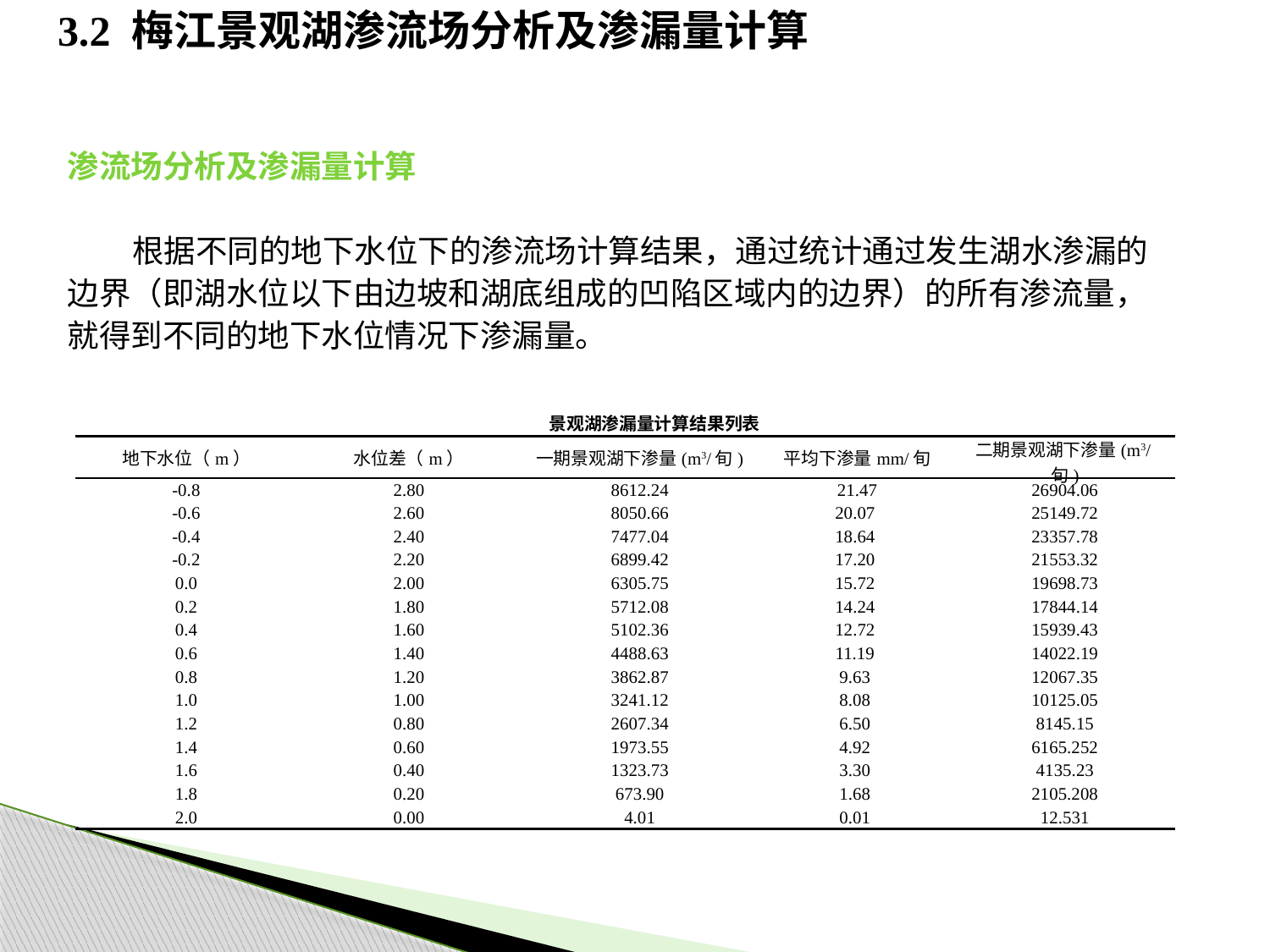

# 3.2 梅江景观湖渗流场分析及渗漏量计算
渗流场分析及渗漏量计算

        根据不同的地下水位下的渗流场计算结果，通过统计通过发生湖水渗漏的边界（即湖水位以下由边坡和湖底组成的凹陷区域内的边界）的所有渗流量，就得到不同的地下水位情况下渗漏量。
景观湖渗漏量计算结果列表
| 地下水位（m） | 水位差（m） | 一期景观湖下渗量(m3/旬) | 平均下渗量mm/旬 | 二期景观湖下渗量(m3/旬) |
| --- | --- | --- | --- | --- |
| -0.8 | 2.80 | 8612.24 | 21.47 | 26904.06 |
| -0.6 | 2.60 | 8050.66 | 20.07 | 25149.72 |
| -0.4 | 2.40 | 7477.04 | 18.64 | 23357.78 |
| -0.2 | 2.20 | 6899.42 | 17.20 | 21553.32 |
| 0.0 | 2.00 | 6305.75 | 15.72 | 19698.73 |
| 0.2 | 1.80 | 5712.08 | 14.24 | 17844.14 |
| 0.4 | 1.60 | 5102.36 | 12.72 | 15939.43 |
| 0.6 | 1.40 | 4488.63 | 11.19 | 14022.19 |
| 0.8 | 1.20 | 3862.87 | 9.63 | 12067.35 |
| 1.0 | 1.00 | 3241.12 | 8.08 | 10125.05 |
| 1.2 | 0.80 | 2607.34 | 6.50 | 8145.15 |
| 1.4 | 0.60 | 1973.55 | 4.92 | 6165.252 |
| 1.6 | 0.40 | 1323.73 | 3.30 | 4135.23 |
| 1.8 | 0.20 | 673.90 | 1.68 | 2105.208 |
| 2.0 | 0.00 | 4.01 | 0.01 | 12.531 |